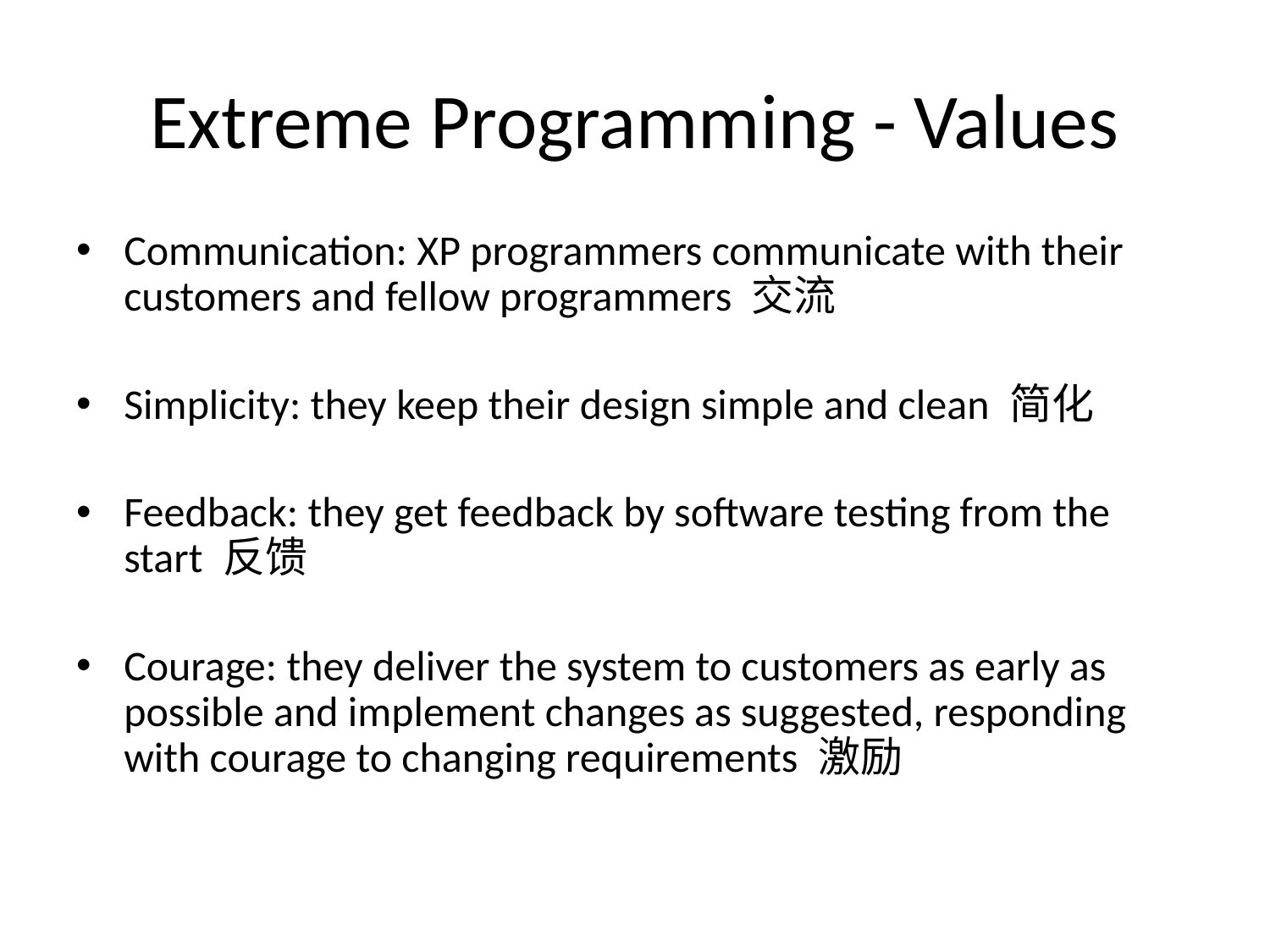

# Extreme Programming - Values
Communication: XP programmers communicate with their customers and fellow programmers 交流

Simplicity: they keep their design simple and clean 简化

Feedback: they get feedback by software testing from the start 反馈

Courage: they deliver the system to customers as early as possible and implement changes as suggested, responding with courage to changing requirements 激励